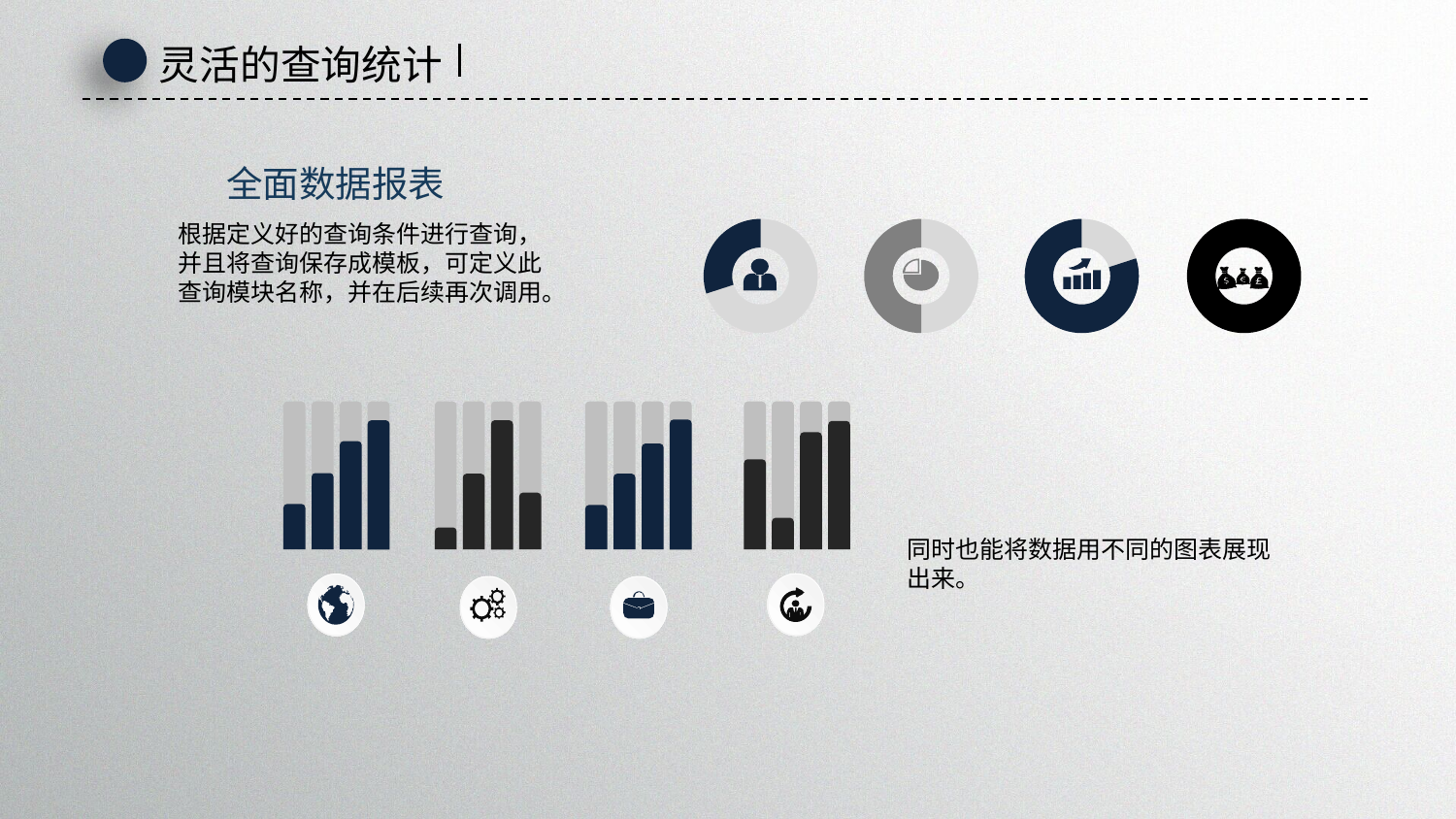

灵活的查询统计

全面数据报表

### Chart

| Category | 列1 |
|---|---|
| 第一季度 | 70.0 |
| 第二季度 | 30.0 |

### Chart

| Category | 列1 |
|---|---|
| 第一季度 | 50.0 |
| 第二季度 | 50.0 |

### Chart

| Category | 列1 |
|---|---|
| 第一季度 | 20.0 |
| 第二季度 | 80.0 |

### Chart

| Category | 列1 |
|---|---|
| 第一季度 | 0.0 |
| 第二季度 | 100.0 |

根据定义好的查询条件进行查询，并且将查询保存成模板，可定义此查询模块名称，并在后续再次调用。

同时也能将数据用不同的图表展现出来。